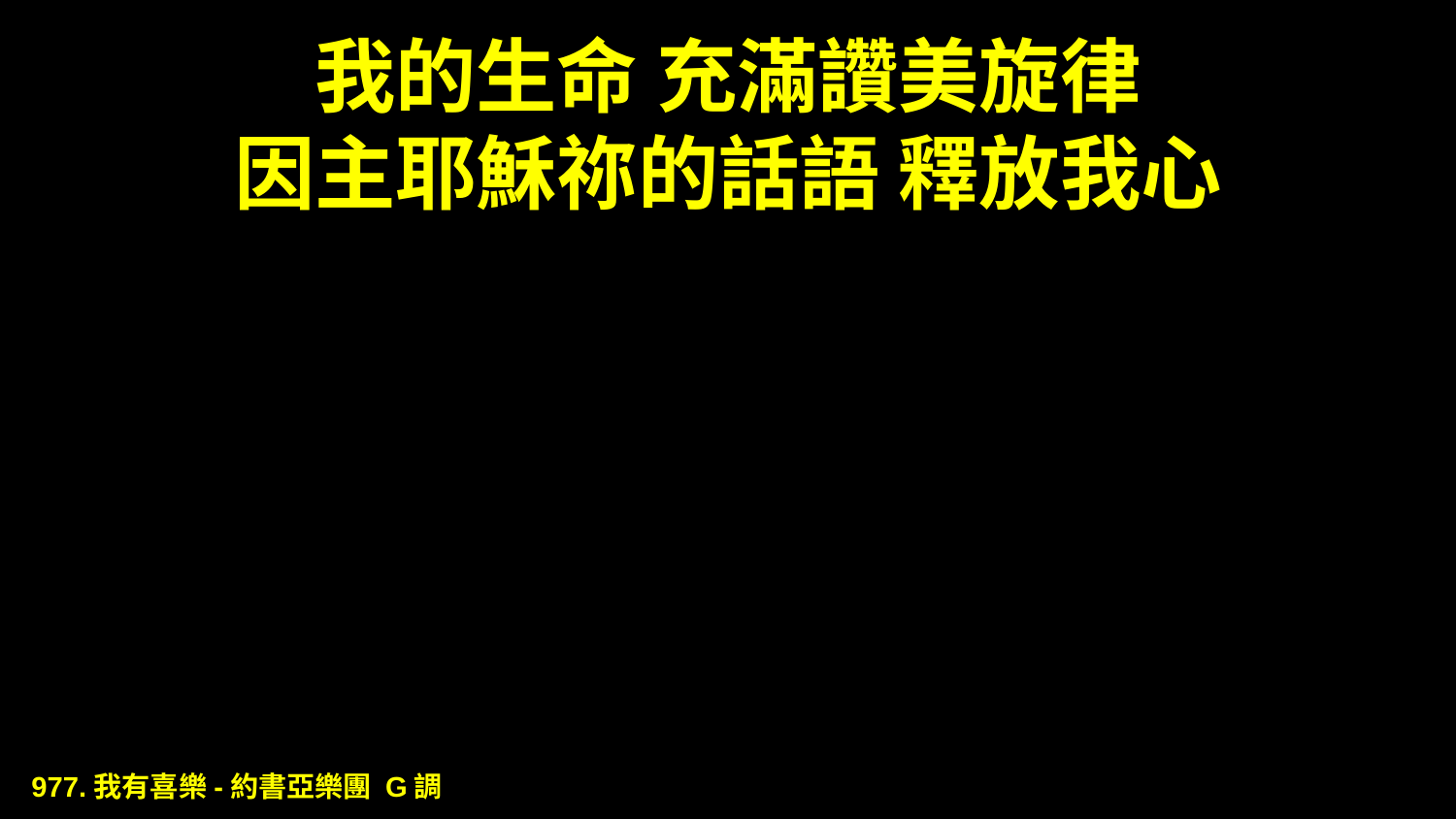

# 我的生命 充滿讚美旋律 因主耶穌祢的話語 釋放我心
977.我有喜樂-約書亞樂團 G調